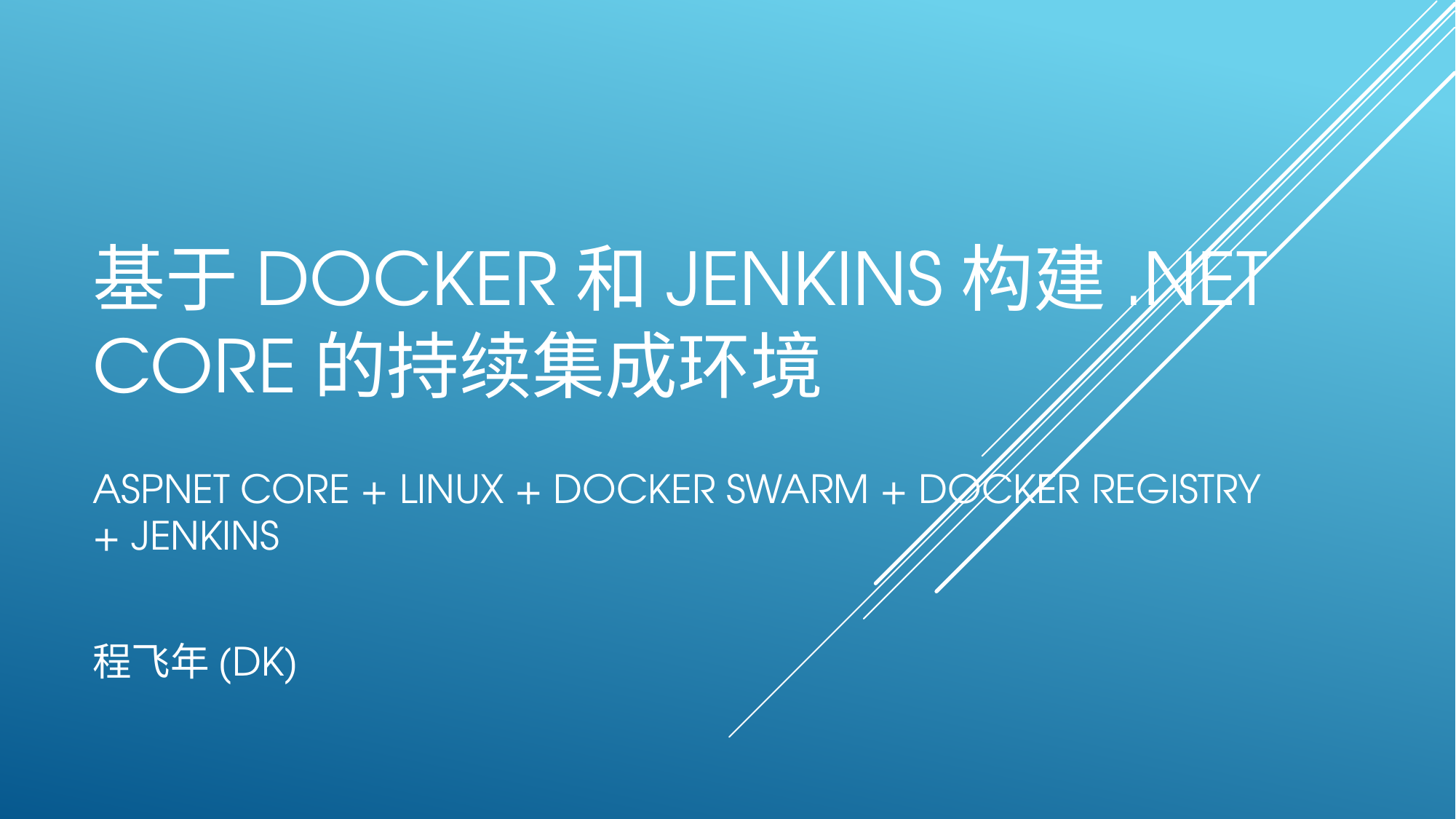

# 基于Docker和Jenkins构建.net core的持续集成环境
ASPNET CORE + Linux + Docker swarm + Docker registry + Jenkins

程飞年(DK)